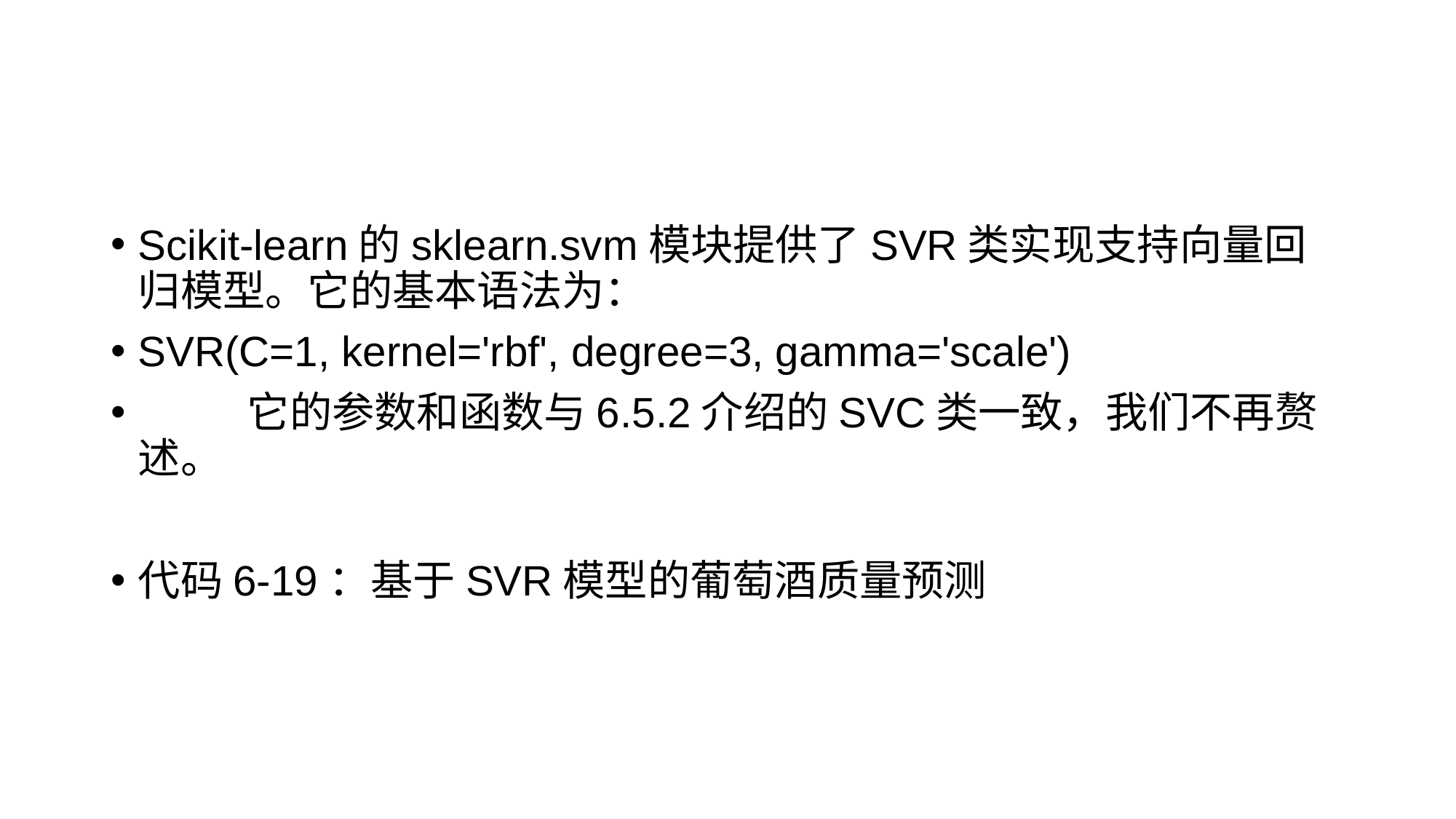

#
Scikit-learn的sklearn.svm模块提供了SVR类实现支持向量回归模型。它的基本语法为：
SVR(C=1, kernel='rbf', degree=3, gamma='scale')
	它的参数和函数与6.5.2介绍的SVC类一致，我们不再赘述。

代码6-19：基于SVR模型的葡萄酒质量预测